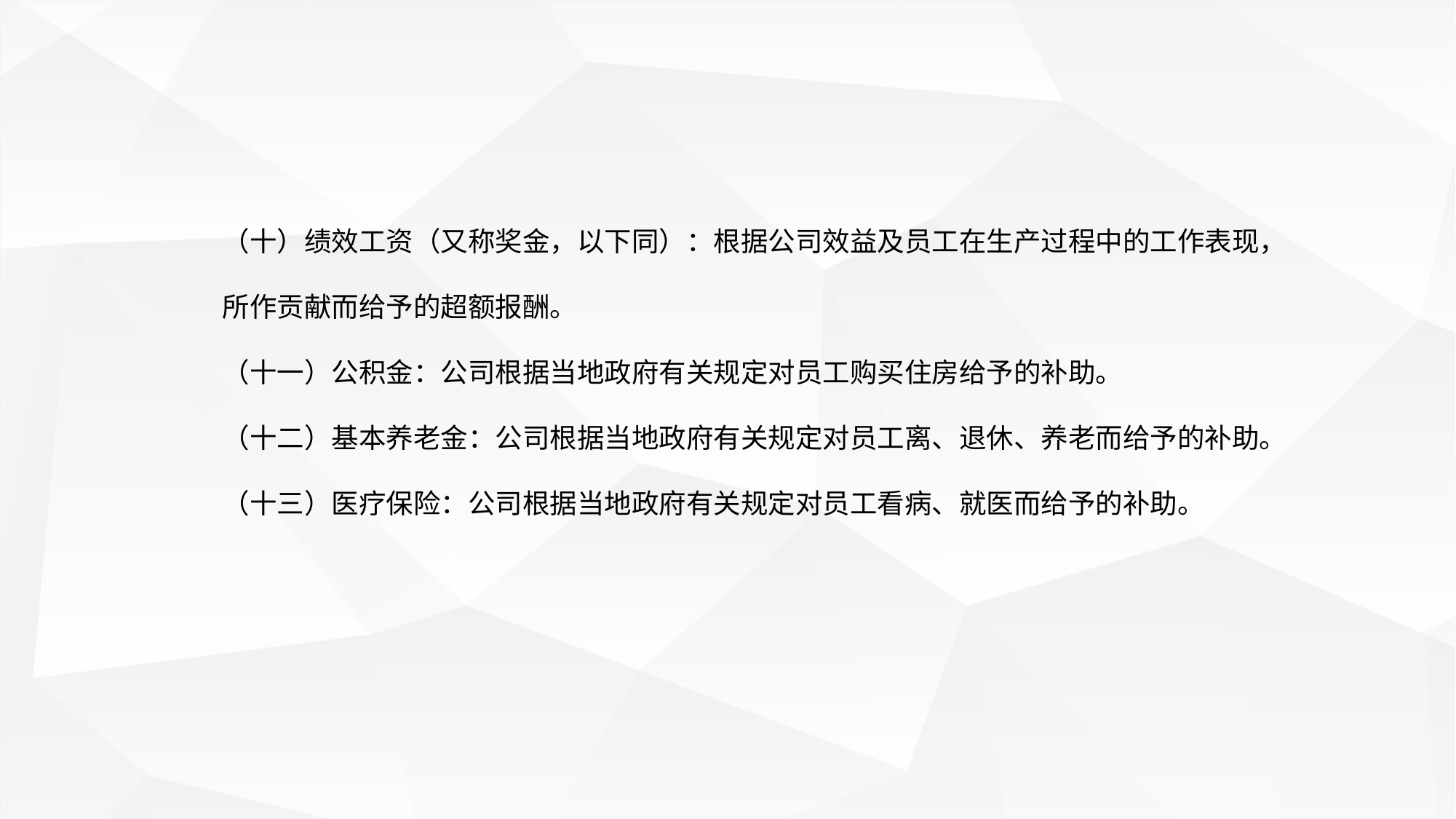

（十）绩效工资（又称奖金，以下同）：根据公司效益及员工在生产过程中的工作表现，所作贡献而给予的超额报酬。
（十一）公积金：公司根据当地政府有关规定对员工购买住房给予的补助。
（十二）基本养老金：公司根据当地政府有关规定对员工离、退休、养老而给予的补助。
（十三）医疗保险：公司根据当地政府有关规定对员工看病、就医而给予的补助。